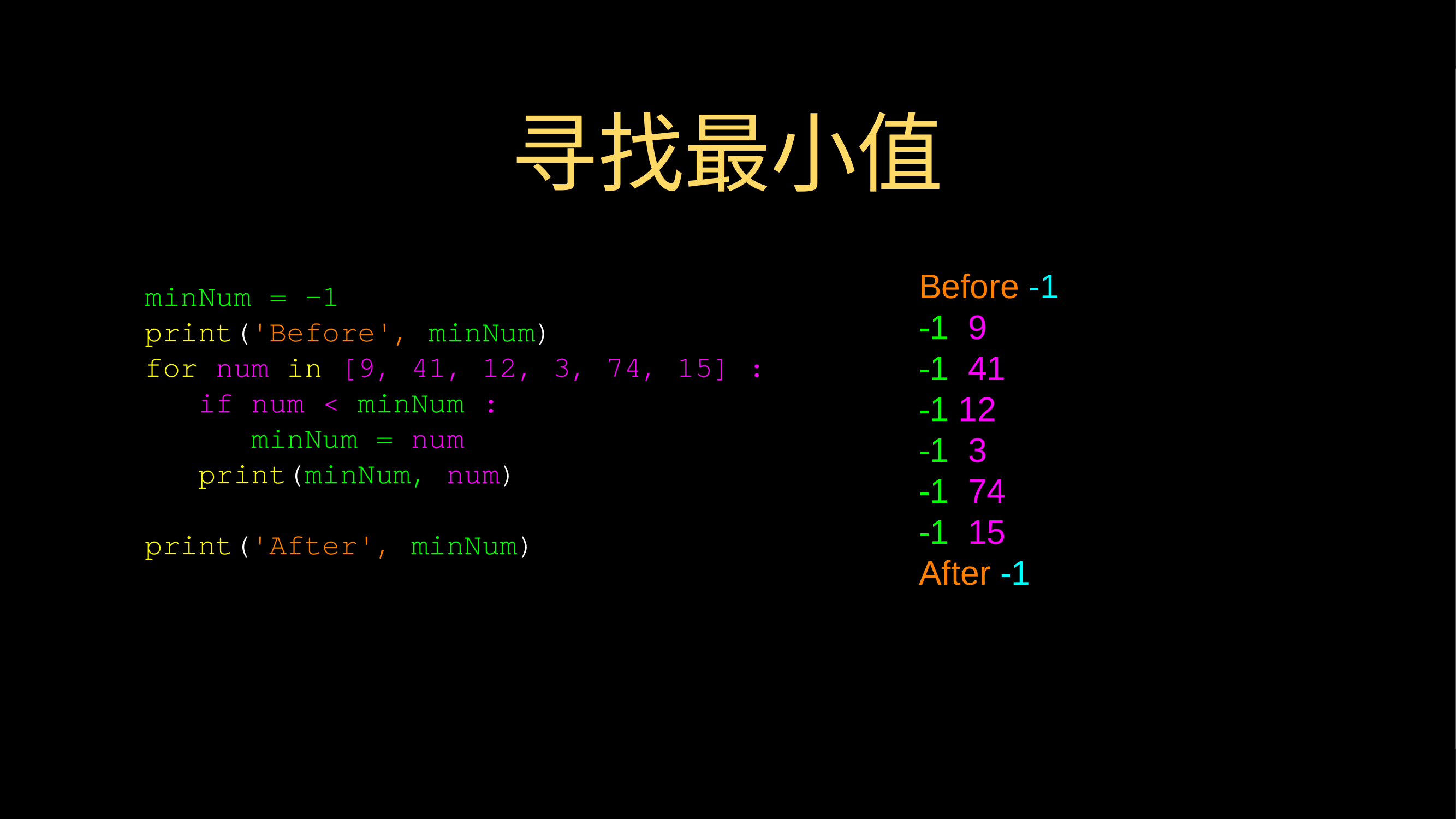

# 寻找最小值
Before -1
-1  9
-1  41
-1 12
-1  3
-1  74
-1  15
After -1
minNum = -1
print('Before', minNum)
for num in [9, 41, 12, 3, 74, 15] :
   if num < minNum :
      minNum = num
   print(minNum, num)

print('After', minNum)